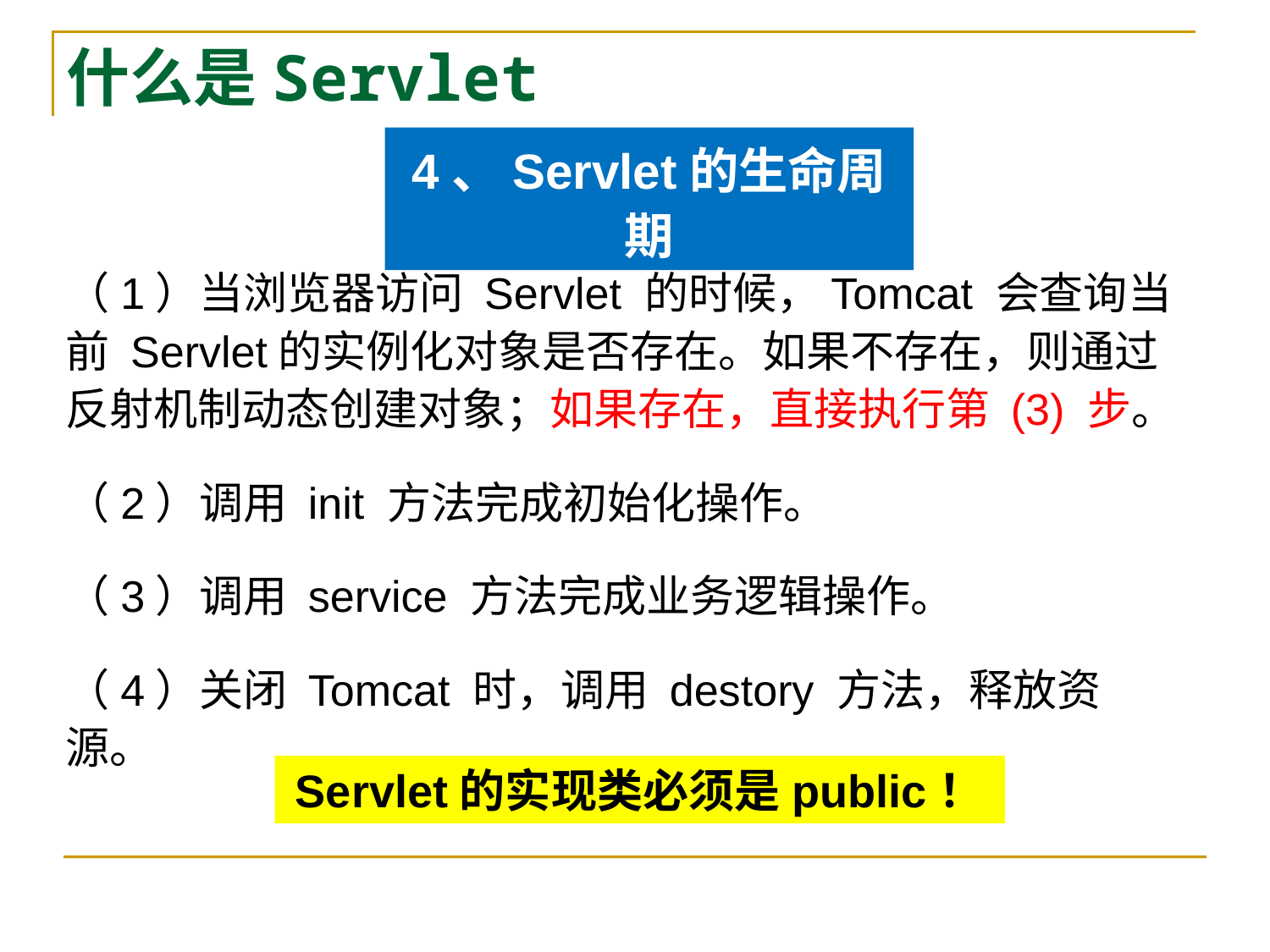

# 什么是Servlet
4、Servlet的生命周期
（1）当浏览器访问 Servlet 的时候，Tomcat 会查询当前 Servlet的实例化对象是否存在。如果不存在，则通过反射机制动态创建对象；如果存在，直接执行第 (3) 步。
（2）调用 init 方法完成初始化操作。
（3）调用 service 方法完成业务逻辑操作。
（4）关闭 Tomcat 时，调用 destory 方法，释放资源。
Servlet的实现类必须是public！